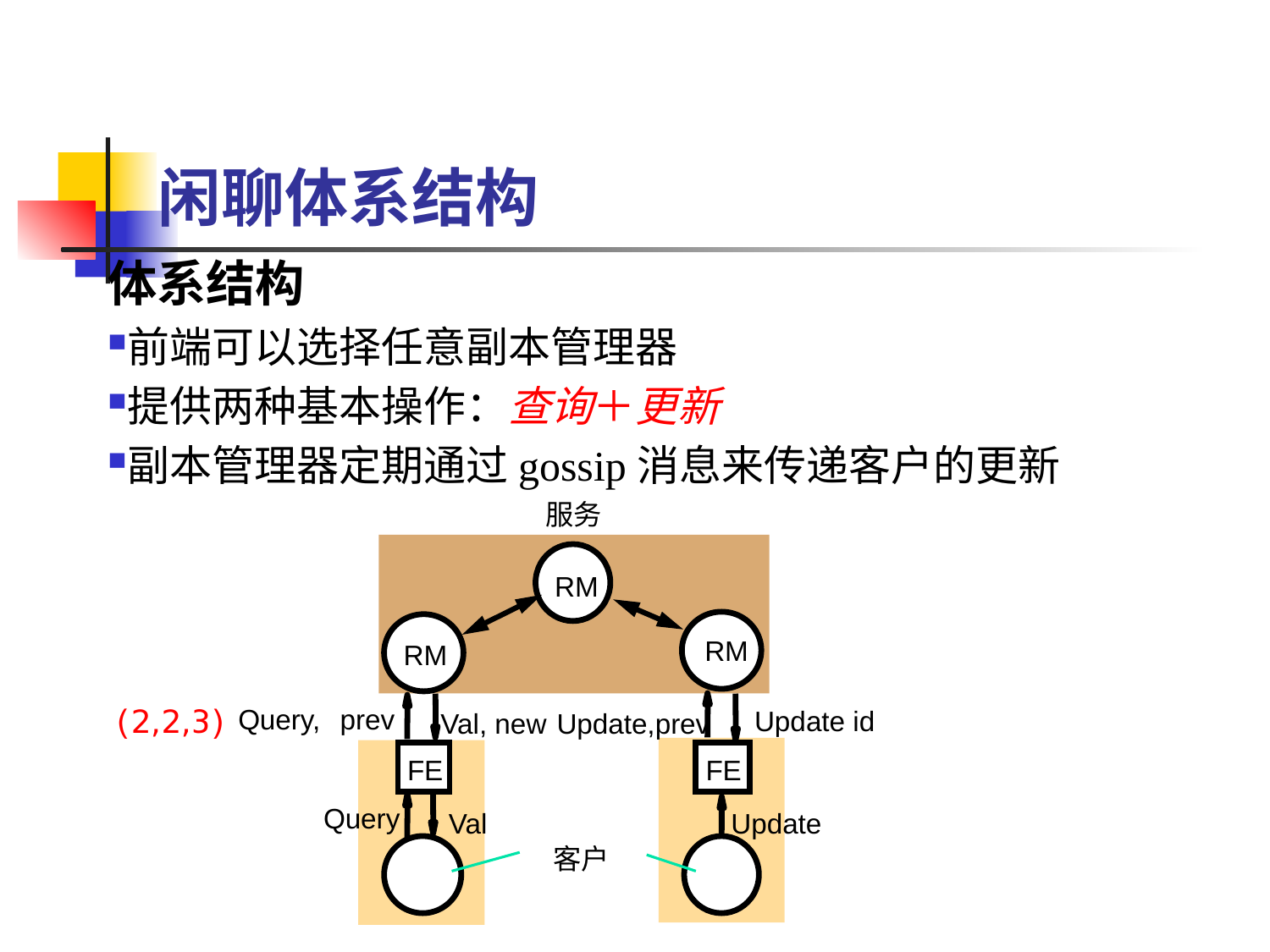

# 闲聊体系结构
体系结构
前端可以选择任意副本管理器
提供两种基本操作：查询＋更新
副本管理器定期通过gossip消息来传递客户的更新

服务

RM

RM
RM

Query,
prev
Update id
Val, new
Update,prev

FE
FE

Query
Val
Update

客户

(2,2,3)